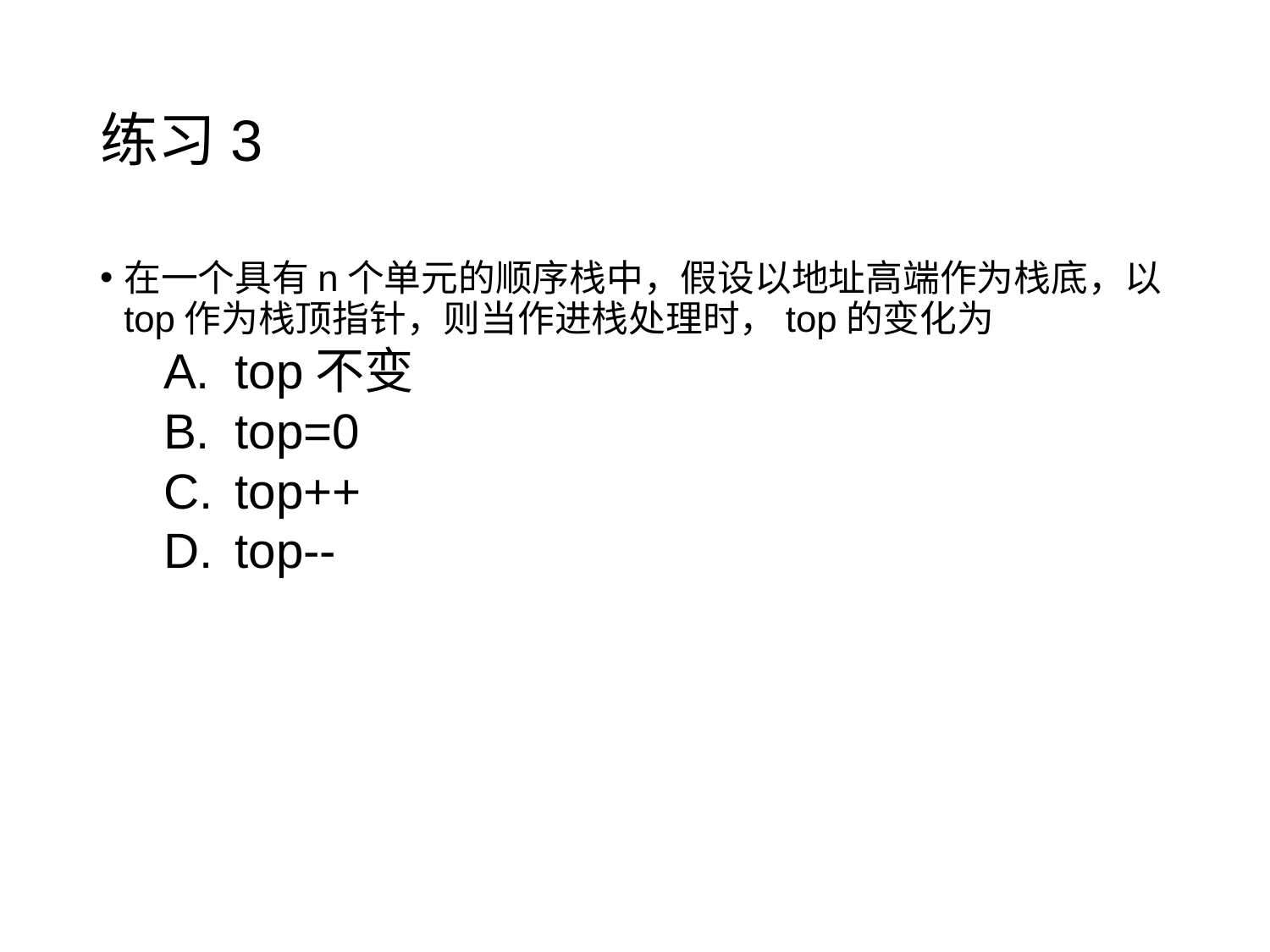

# 练习3
在一个具有n个单元的顺序栈中，假设以地址高端作为栈底，以top作为栈顶指针，则当作进栈处理时，top的变化为
top不变
top=0
top++
top--